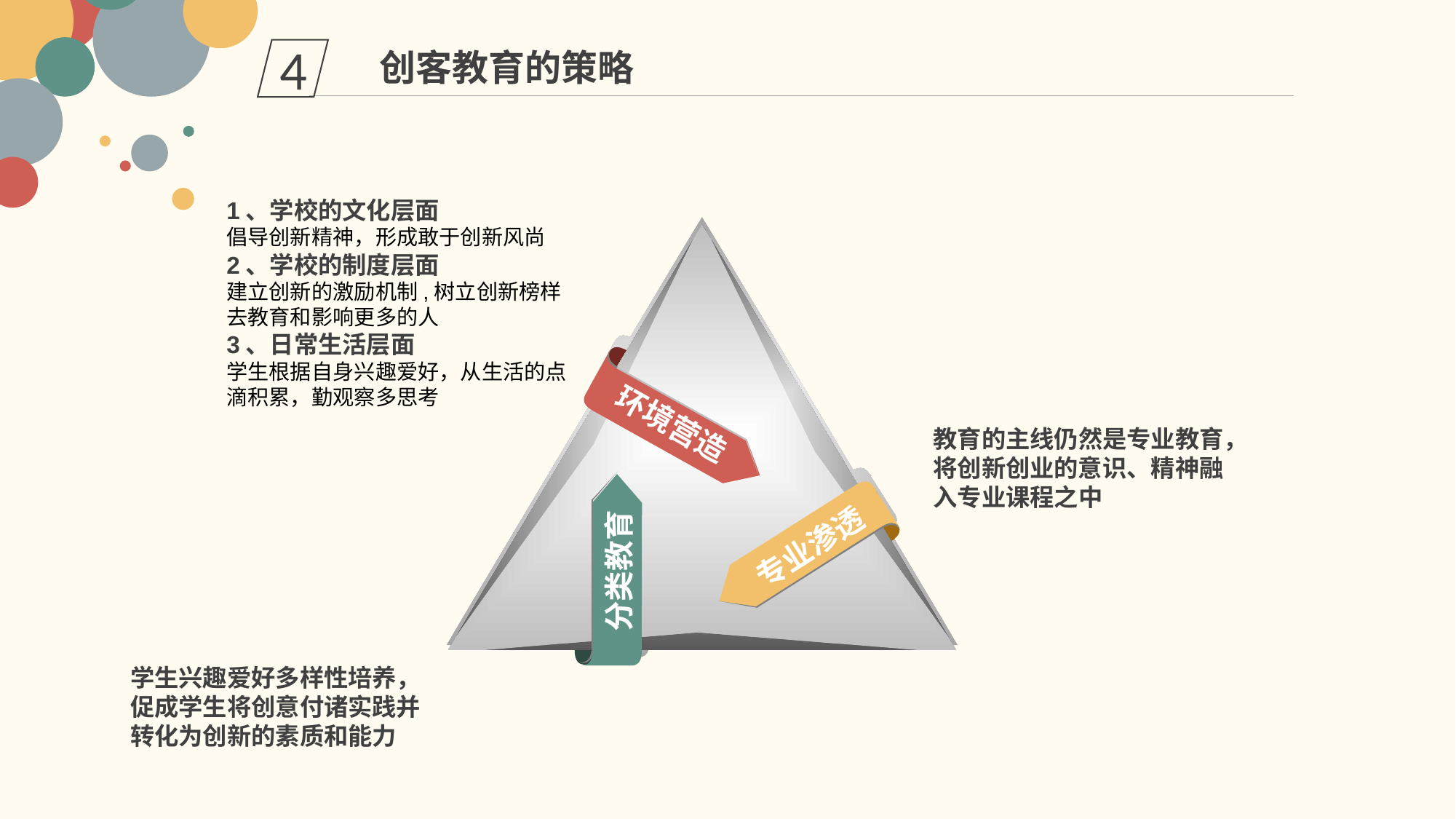

创客教育的策略
4
1、学校的文化层面
倡导创新精神，形成敢于创新风尚
2、学校的制度层面
建立创新的激励机制,树立创新榜样去教育和影响更多的人
3、日常生活层面
学生根据自身兴趣爱好，从生活的点滴积累，勤观察多思考

环境营造
教育的主线仍然是专业教育，将创新创业的意识、精神融入专业课程之中

专业渗透
分类教育

学生兴趣爱好多样性培养，促成学生将创意付诸实践并转化为创新的素质和能力